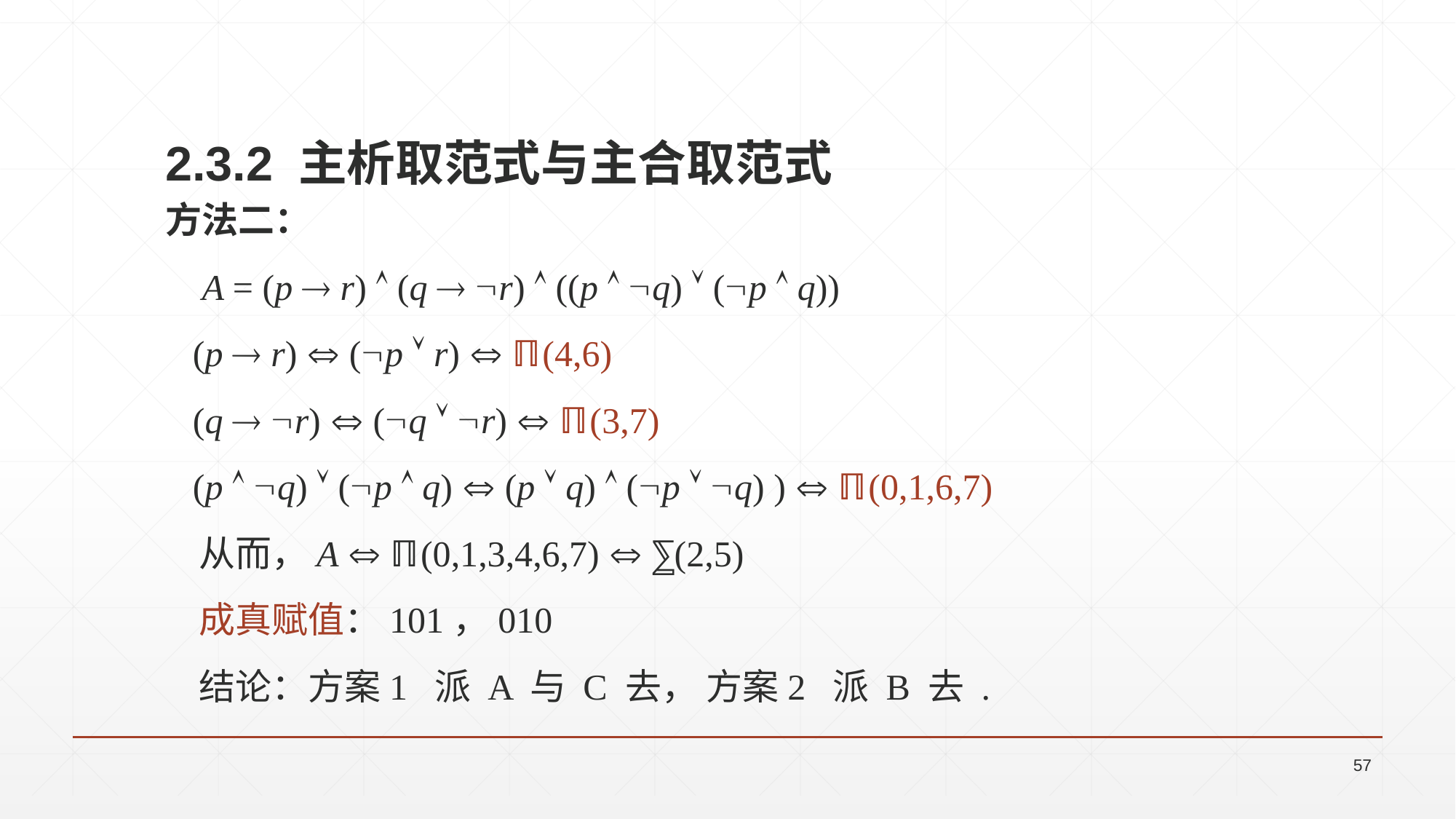

2.3.2 主析取范式与主合取范式
方法二：
    A = (p → r) ∧ (q → ¬r) ∧ ((p ∧ ¬q) ∨ (¬p ∧ q))
   (p → r) ⇔ (¬p ∨ r) ⇔ ℿ(4,6)
   (q → ¬r) ⇔ (¬q ∨ ¬r) ⇔ ℿ(3,7)
   (p ∧ ¬q) ∨ (¬p ∧ q) ⇔ (p ∨ q) ∧ (¬p ∨ ¬q) ) ⇔ ℿ(0,1,6,7)
   从而，A ⇔ ℿ(0,1,3,4,6,7) ⇔ ⅀(2,5)
   成真赋值：101，010
   结论：方案1  派 A 与 C 去， 方案2  派 B 去 .
57